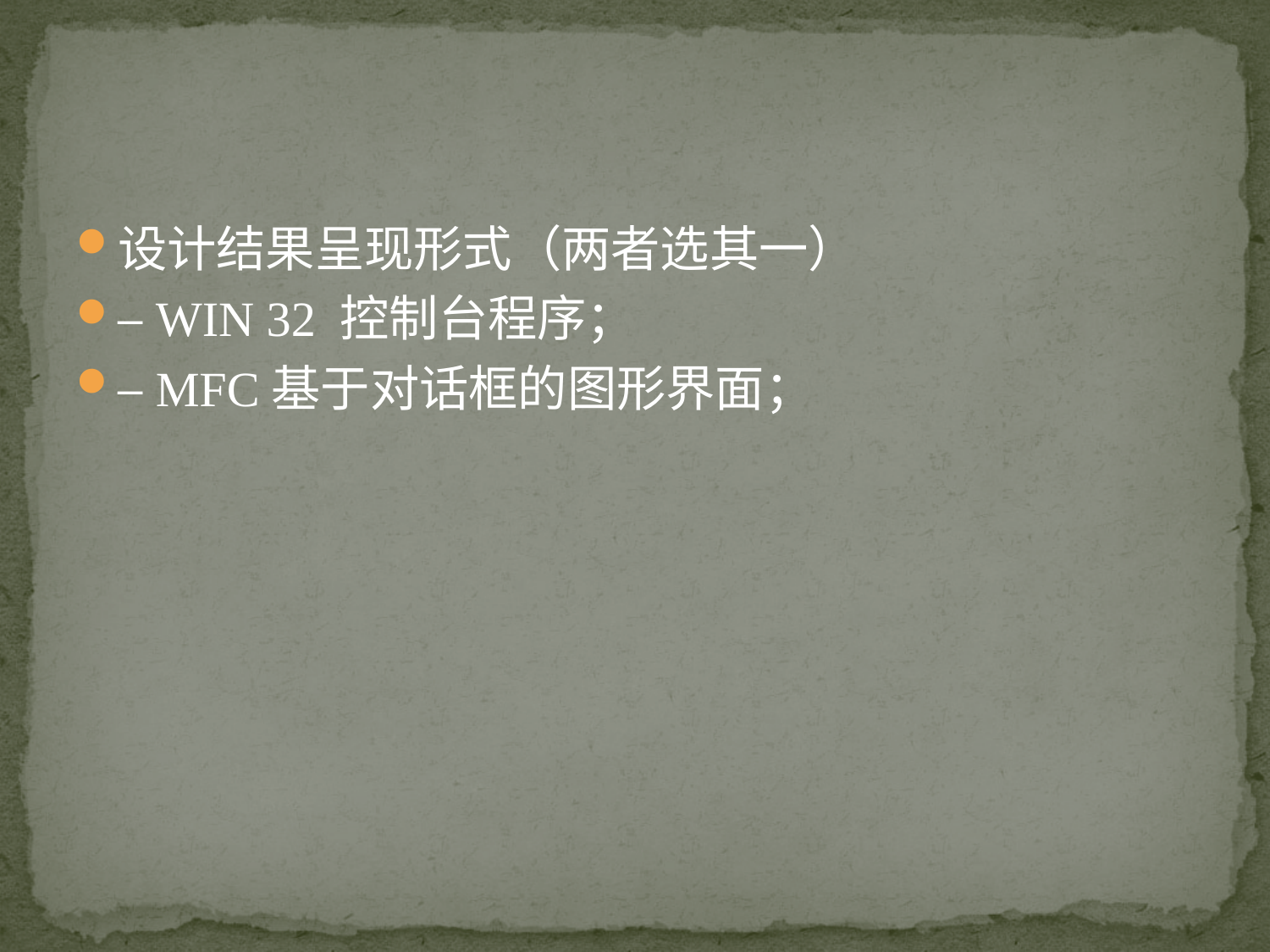

#
设计结果呈现形式（两者选其一）
– WIN 32 控制台程序；
– MFC基于对话框的图形界面；